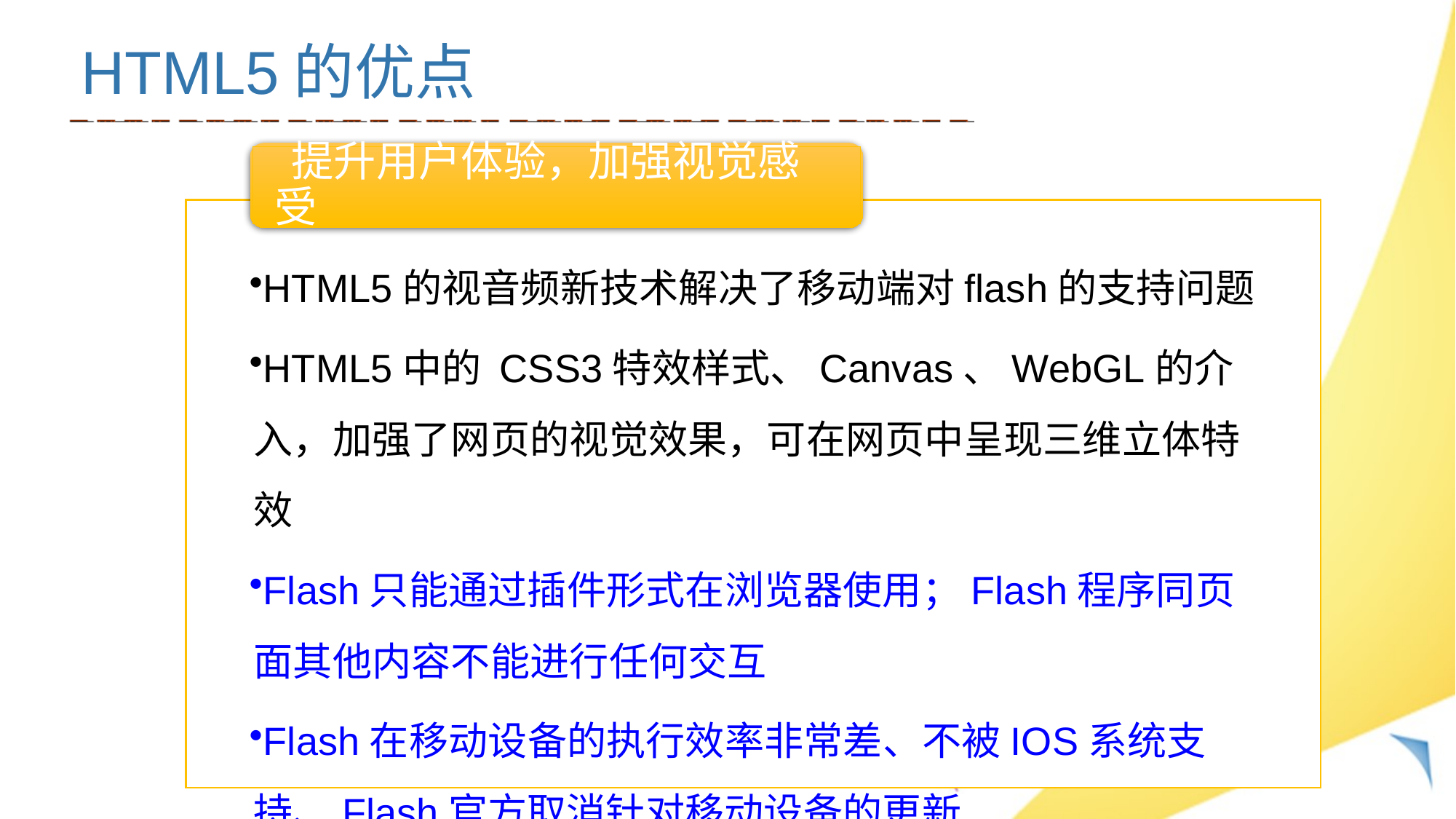

HTML5的优点

 提升用户体验，加强视觉感受

HTML5的视音频新技术解决了移动端对flash的支持问题
HTML5中的 CSS3特效样式、Canvas、WebGL的介入，加强了网页的视觉效果，可在网页中呈现三维立体特效
Flash只能通过插件形式在浏览器使用；Flash程序同页面其他内容不能进行任何交互
Flash在移动设备的执行效率非常差、不被IOS系统支持、Flash官方取消针对移动设备的更新